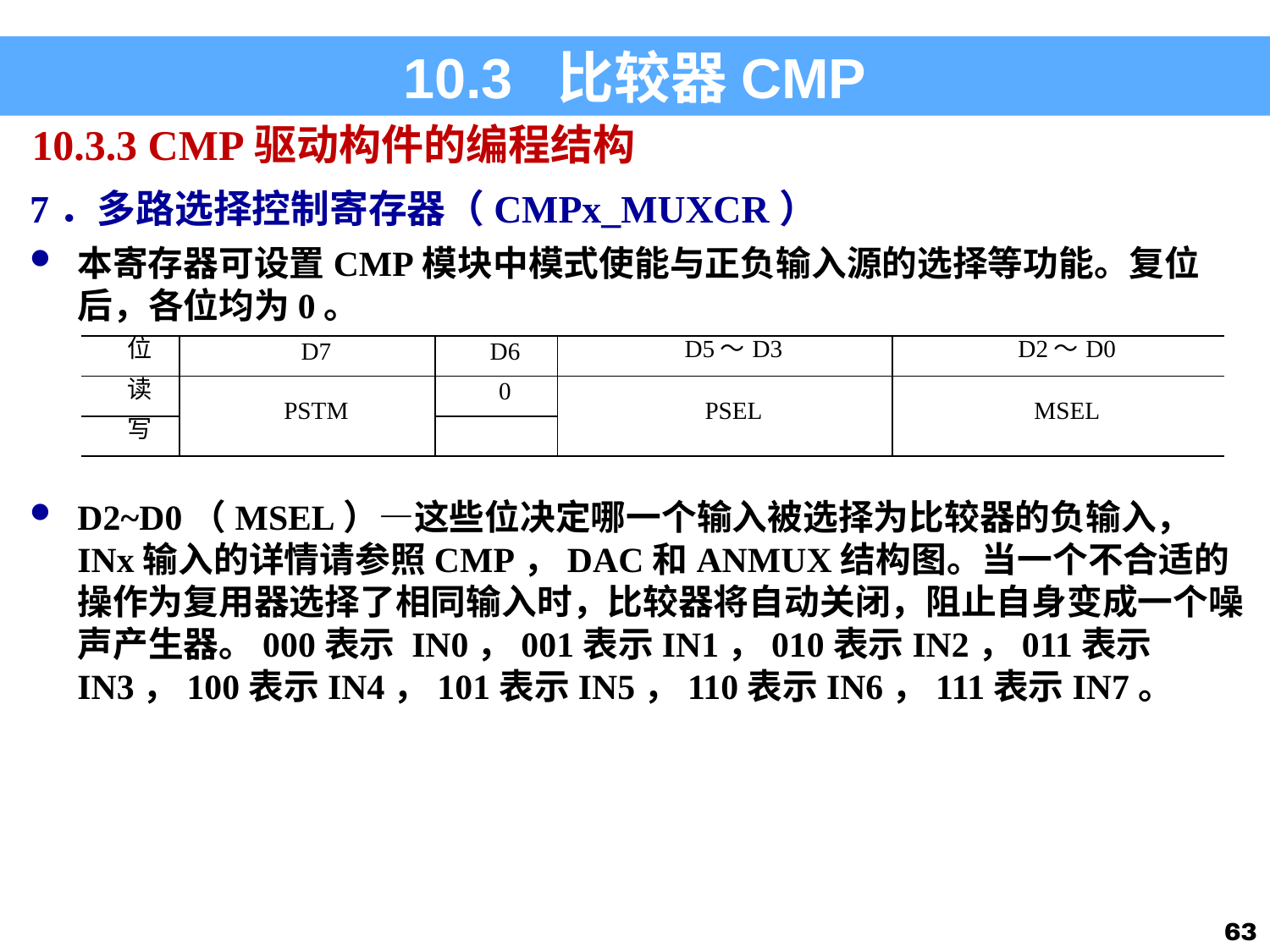

10.3  比较器CMP
10.3.3 CMP驱动构件的编程结构
7．多路选择控制寄存器（CMPx_MUXCR）
本寄存器可设置CMP模块中模式使能与正负输入源的选择等功能。复位后，各位均为0。

D2~D0（MSEL）—这些位决定哪一个输入被选择为比较器的负输入， INx输入的详情请参照CMP，DAC和ANMUX结构图。当一个不合适的操作为复用器选择了相同输入时，比较器将自动关闭，阻止自身变成一个噪声产生器。000表示 IN0，001表示IN1，010表示IN2，011表示IN3，100表示IN4，101表示IN5，110表示IN6，111表示IN7。
| 位 | D7 | D6 | D5～D3 | D2～D0 |
| --- | --- | --- | --- | --- |
| 读 | PSTM | 0 | PSEL | MSEL |
| 写 |  |  |  |  |
63